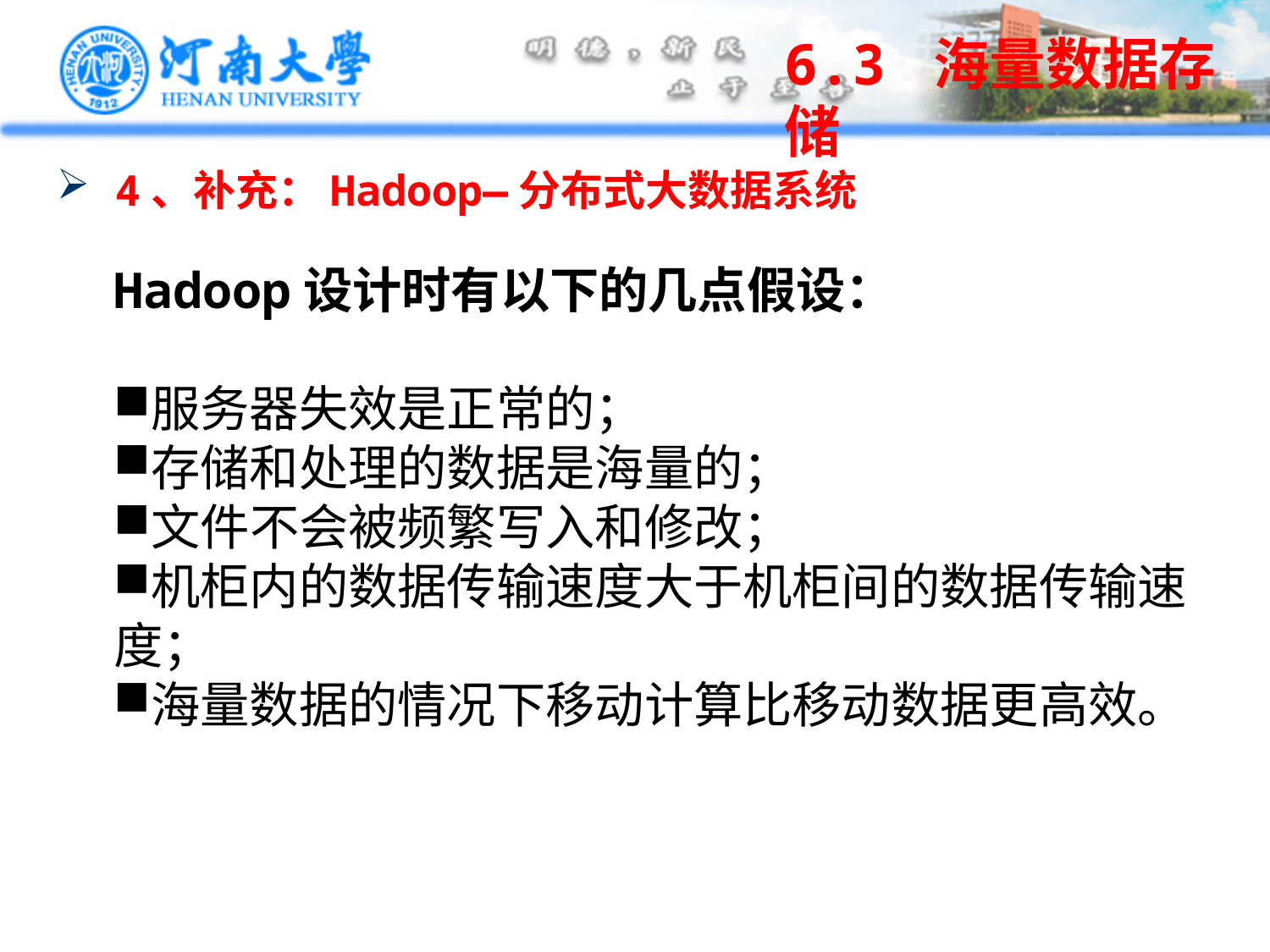

6.3 海量数据存储
 4、补充：Hadoop—分布式大数据系统

Hadoop设计时有以下的几点假设：

服务器失效是正常的；
存储和处理的数据是海量的；
文件不会被频繁写入和修改；
机柜内的数据传输速度大于机柜间的数据传输速度；
海量数据的情况下移动计算比移动数据更高效。